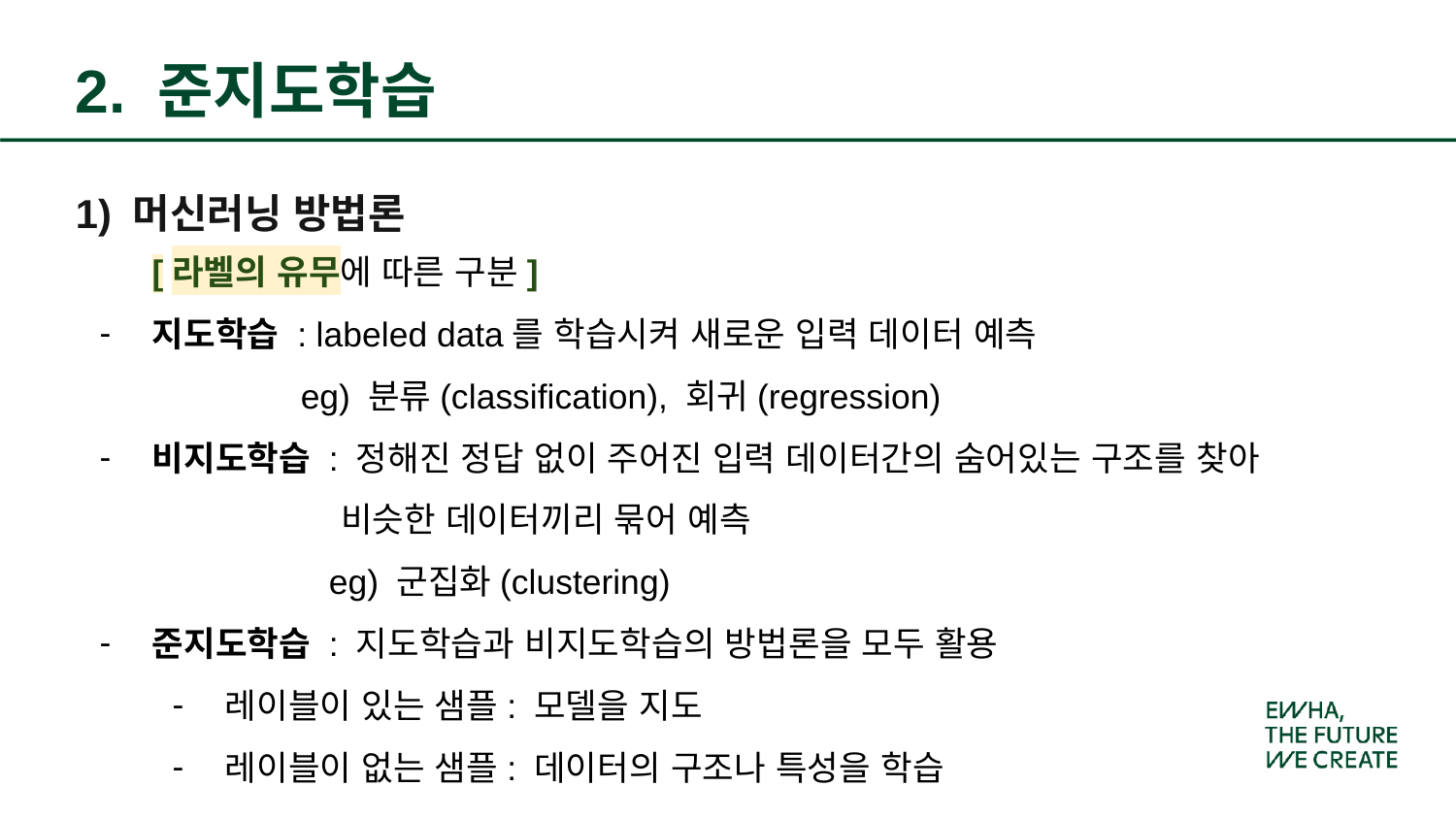

2. 준지도학습
1) 머신러닝 방법론
[라벨의 유무에 따른 구분]
지도학습 : labeled data를 학습시켜 새로운 입력 데이터 예측
        eg) 분류(classification), 회귀(regression)
비지도학습 : 정해진 정답 없이 주어진 입력 데이터간의 숨어있는 구조를 찾아
                        비슷한 데이터끼리 묶어 예측
           eg) 군집화(clustering)
준지도학습 : 지도학습과 비지도학습의 방법론을 모두 활용
레이블이 있는 샘플: 모델을 지도
레이블이 없는 샘플: 데이터의 구조나 특성을 학습